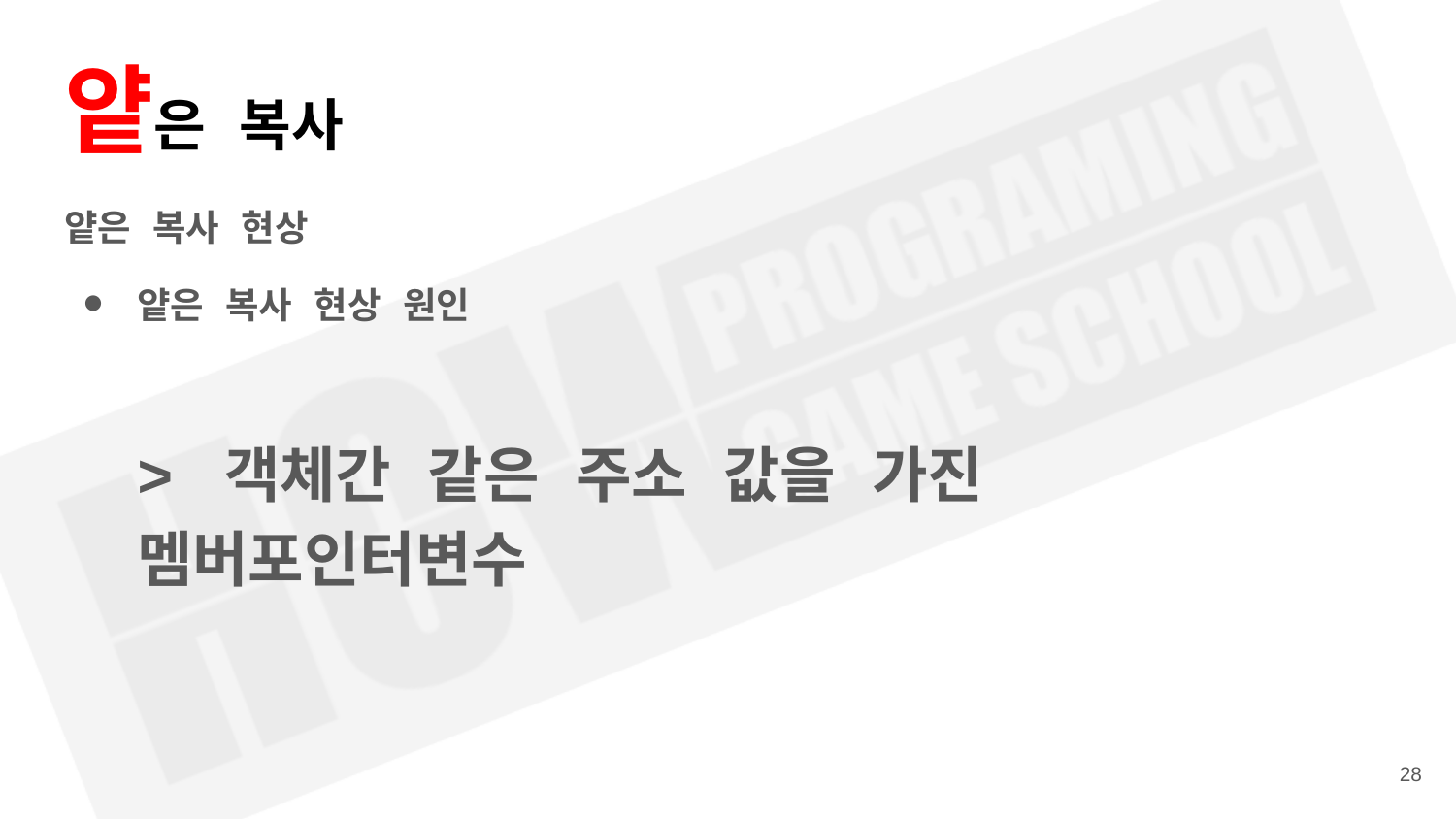

# 얕은 복사
얕은 복사 현상
얕은 복사 현상 원인
> 객체간 같은 주소 값을 가진 멤버포인터변수
28